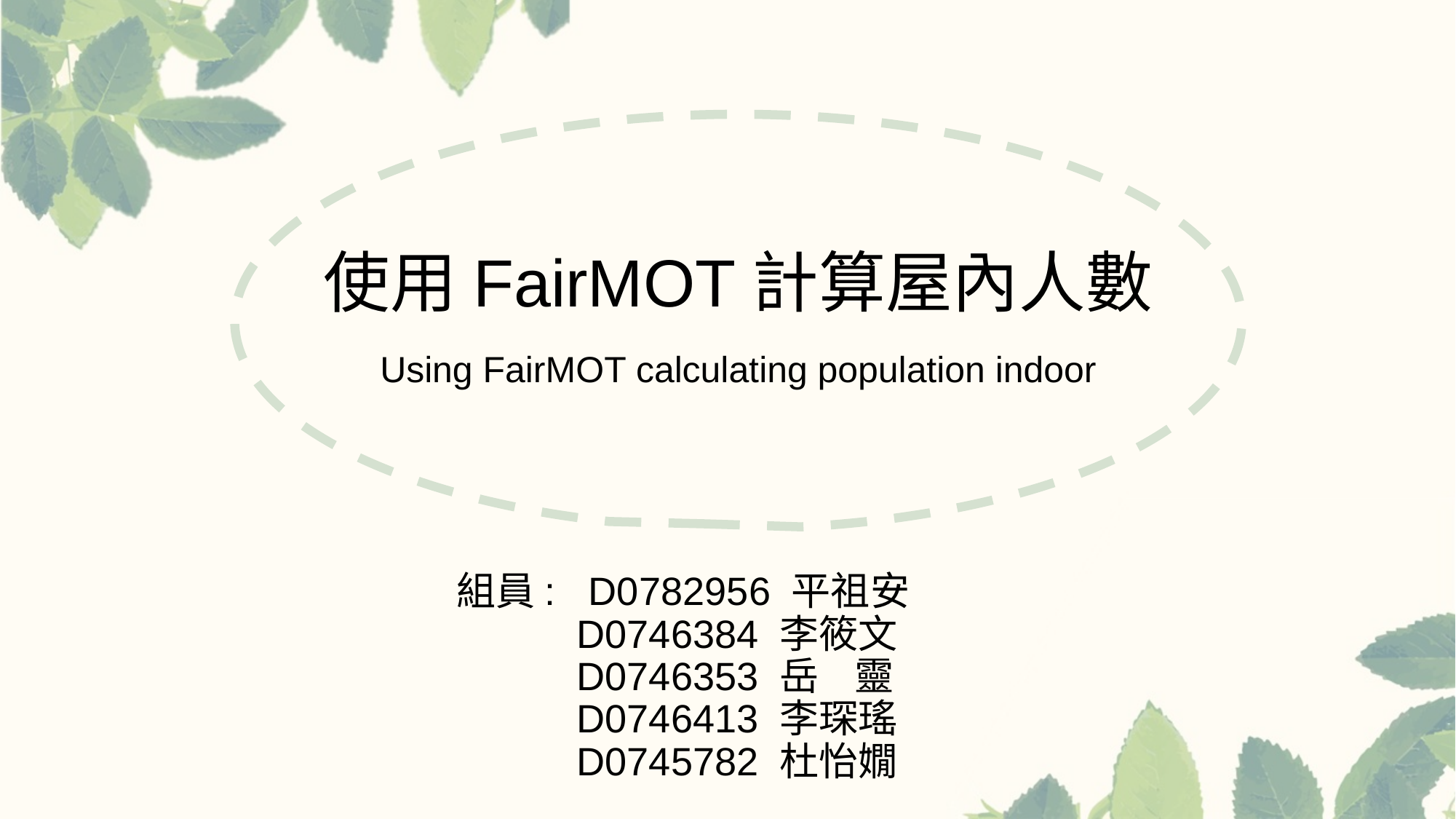

使用FairMOT計算屋內人數
Using FairMOT calculating population indoor
組員:   D0782956 平祖安
	 D0746384 李筱文
	 D0746353 岳    靈
	 D0746413 李琛瑤
	 D0745782 杜怡嫺